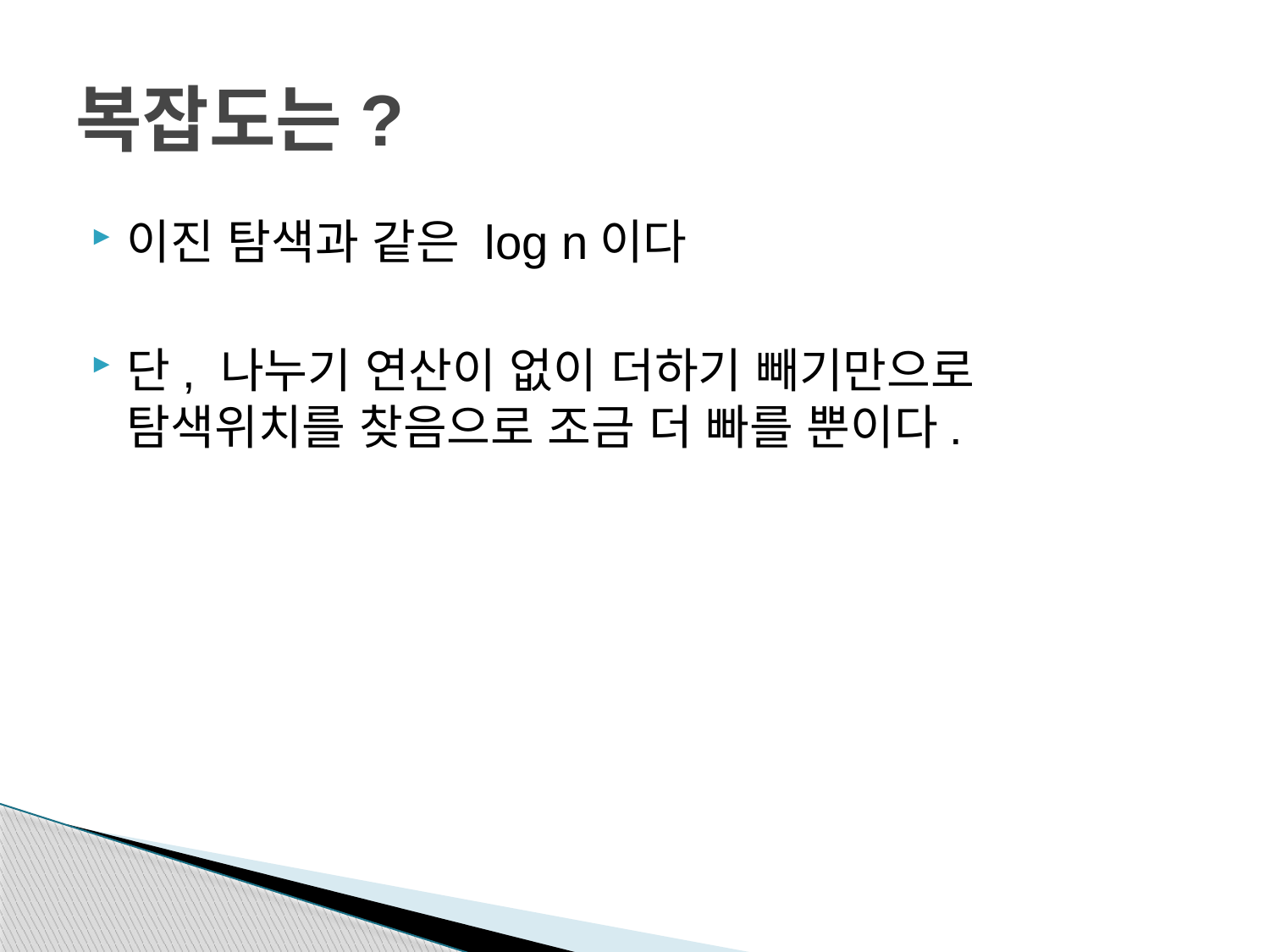

# 복잡도는?
이진 탐색과 같은 log n이다

단, 나누기 연산이 없이 더하기 빼기만으로 탐색위치를 찾음으로 조금 더 빠를 뿐이다.